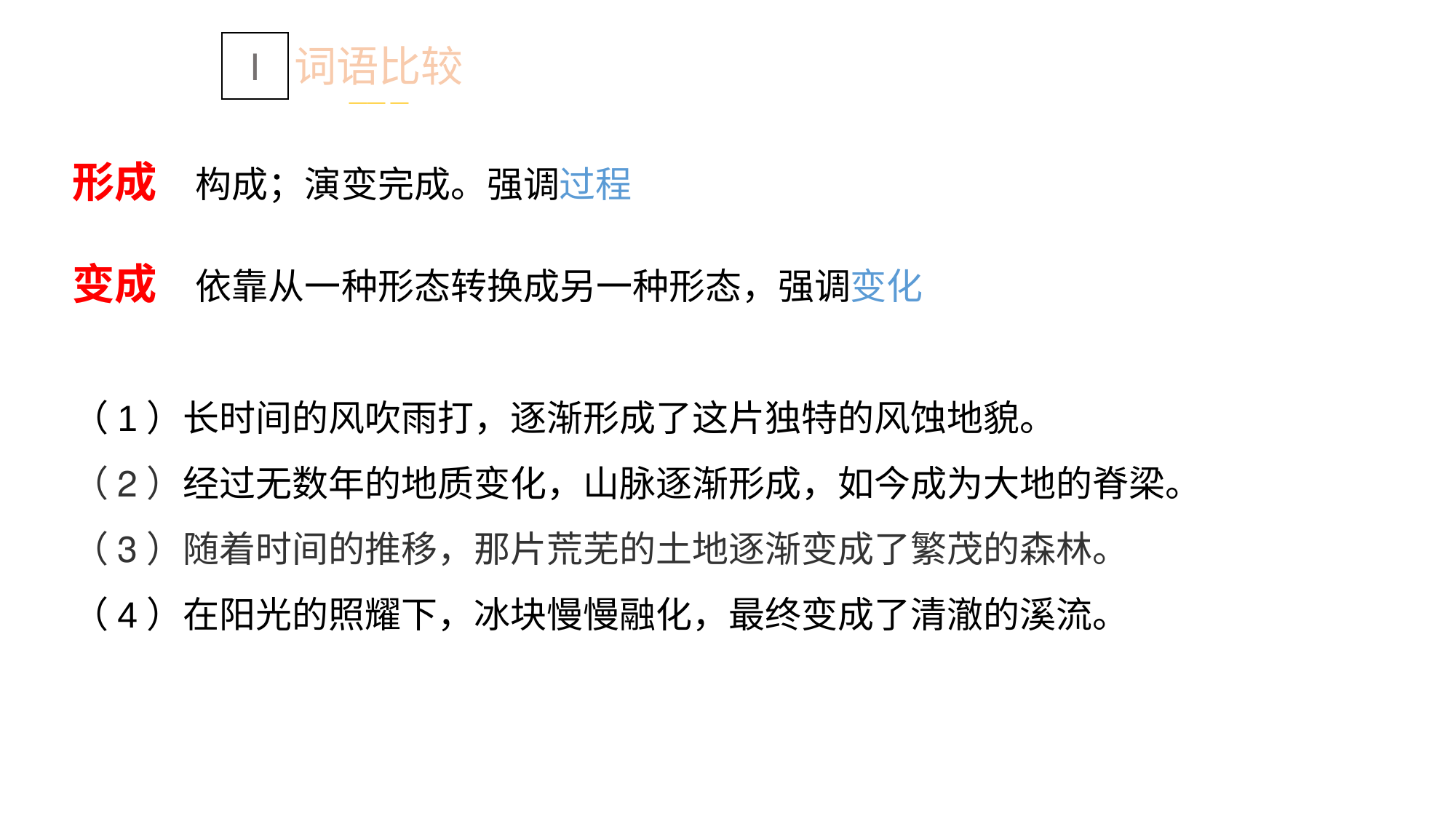

Ⅰ
词语比较
—— —
形成    构成；演变完成。强调过程

变成    依靠从一种形态转换成另一种形态，强调变化

（1）长时间的风吹雨打，逐渐形成了这片独特的风蚀地貌。
（2）经过无数年的地质变化，山脉逐渐形成，如今成为大地的脊梁。
（3）随着时间的推移，那片荒芜的土地逐渐变成了繁茂的森林。
（4）在阳光的照耀下，冰块慢慢融化，最终变成了清澈的溪流。